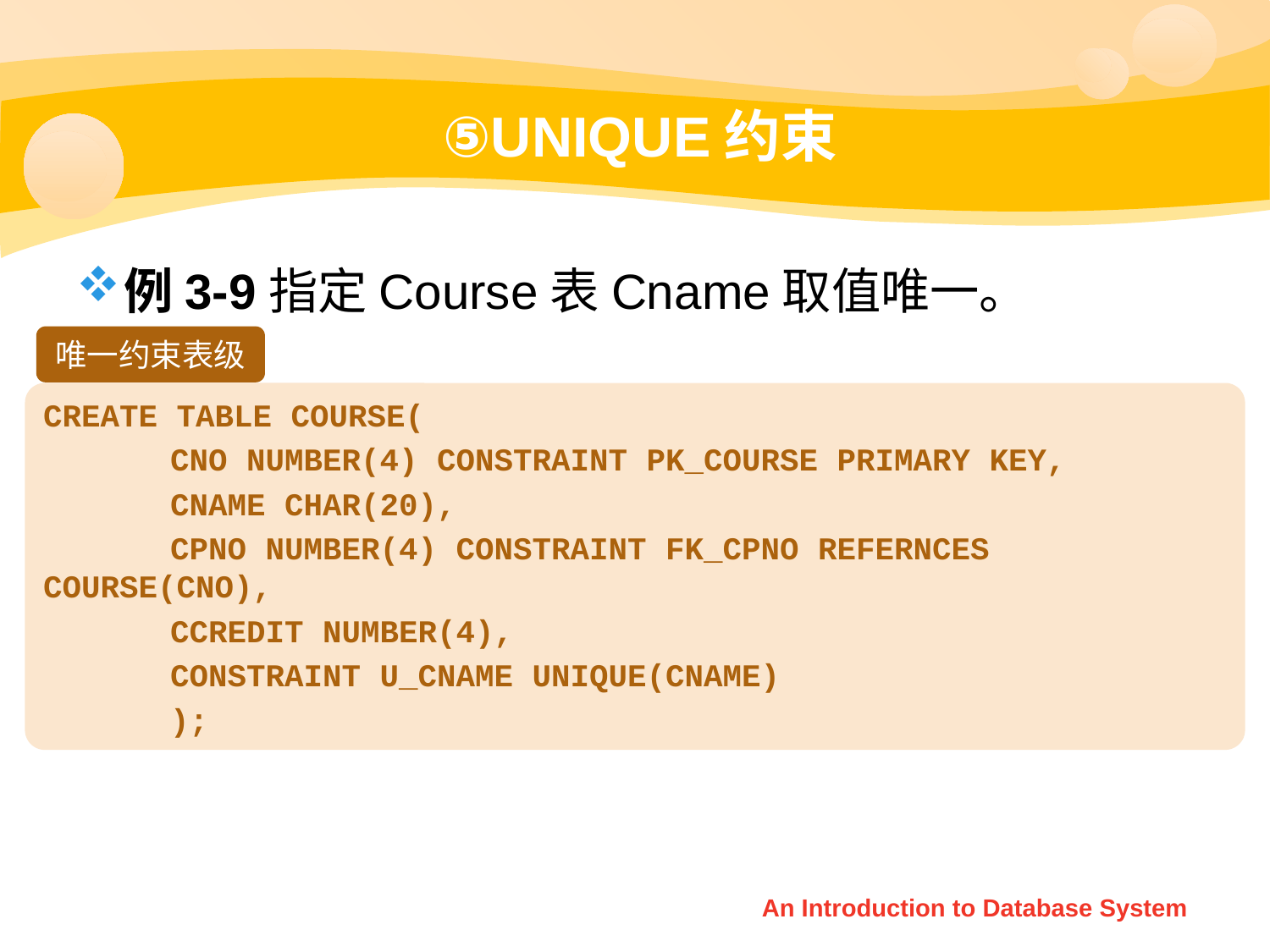

# ⑤UNIQUE约束
例3-9指定Course表Cname取值唯一。

唯一约束表级
CREATE TABLE COURSE(
	CNO NUMBER(4) CONSTRAINT PK_COURSE PRIMARY KEY,
	CNAME CHAR(20),
	CPNO NUMBER(4) CONSTRAINT FK_CPNO REFERNCES COURSE(CNO),
	CCREDIT NUMBER(4),
	CONSTRAINT U_CNAME UNIQUE(CNAME)
	);
An Introduction to Database System